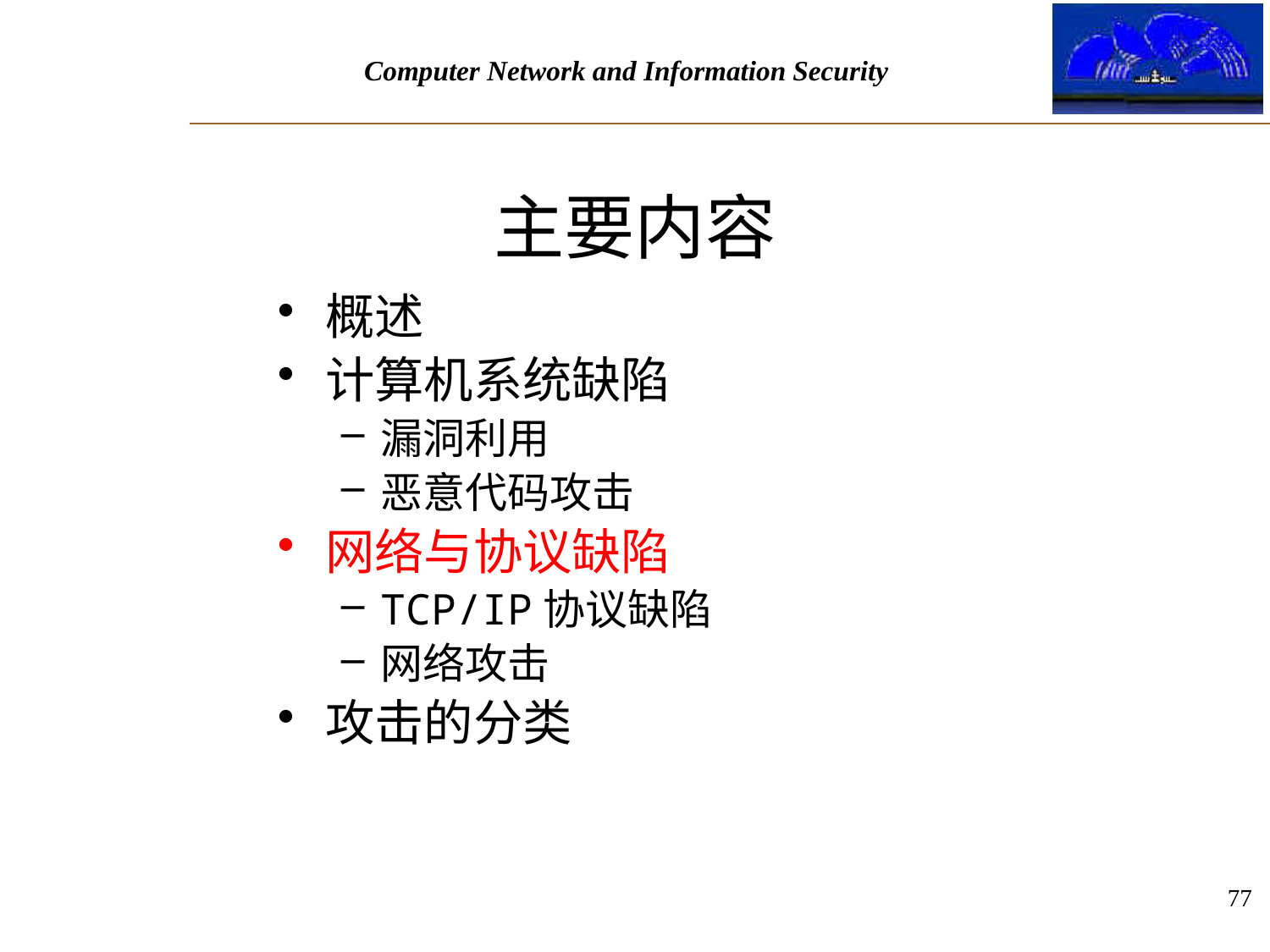

# 主要内容
概述
计算机系统缺陷
漏洞利用
恶意代码攻击
网络与协议缺陷
TCP/IP协议缺陷
网络攻击
攻击的分类
77